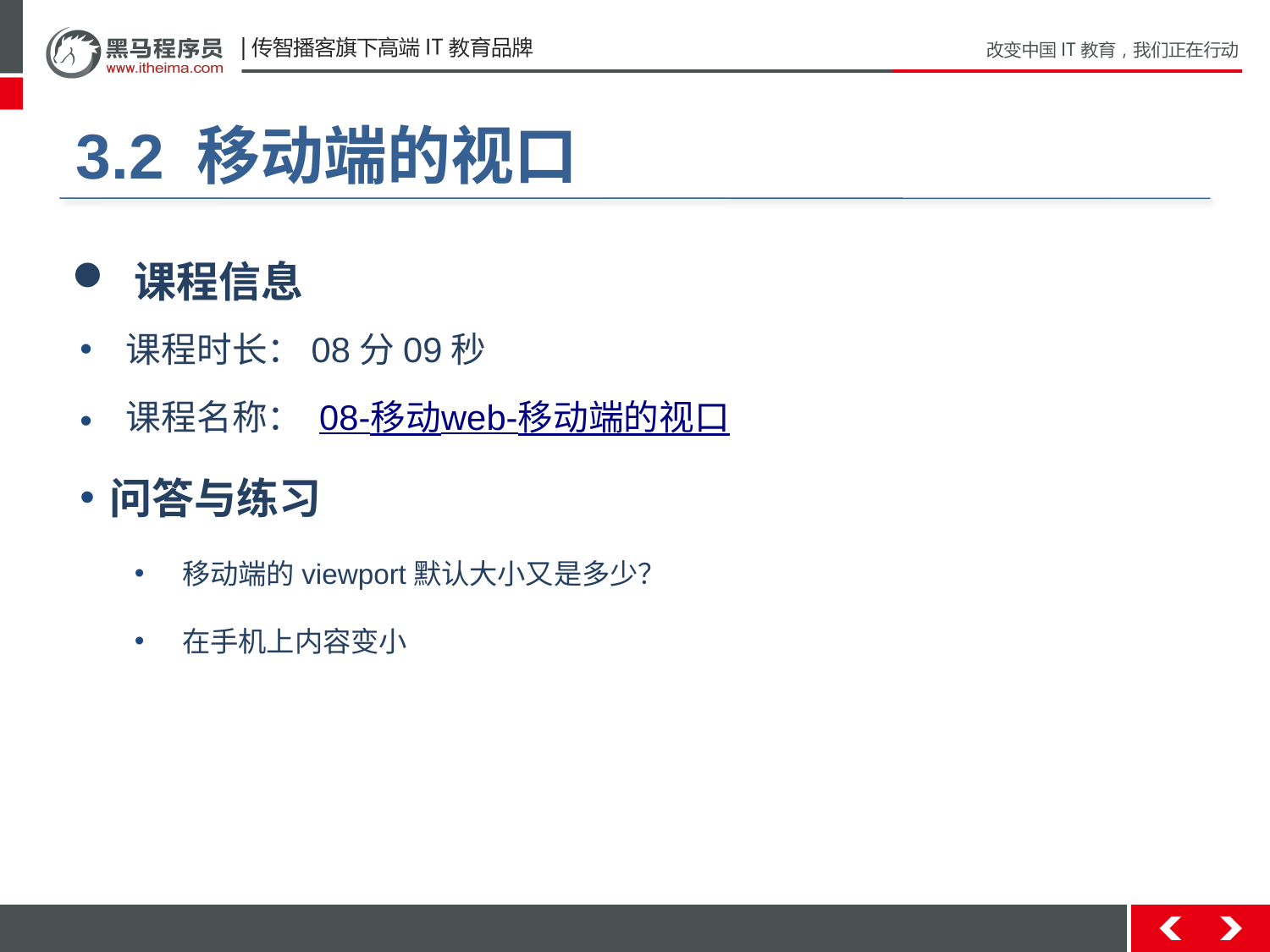

#
3.2 移动端的视口
 课程信息
 课程时长：08分09秒
 课程名称： 08-移动web-移动端的视口
问答与练习
移动端的viewport默认大小又是多少？
在手机上内容变小